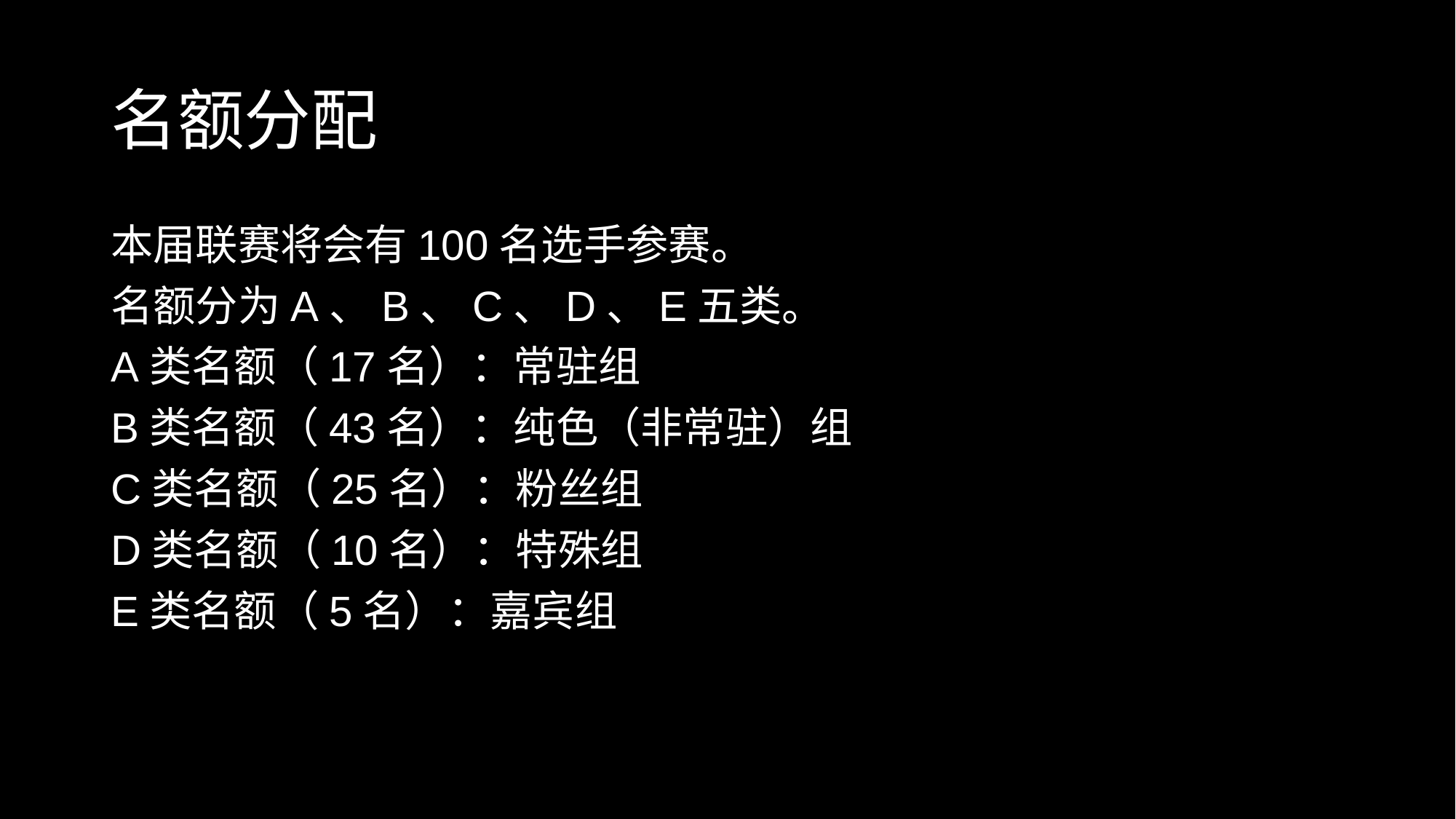

# 名额分配
本届联赛将会有100名选手参赛。
名额分为A、B、C、D、E五类。
A类名额（17名）：常驻组
B类名额（43名）：纯色（非常驻）组
C类名额（25名）：粉丝组
D类名额（10名）：特殊组
E类名额（5名）：嘉宾组